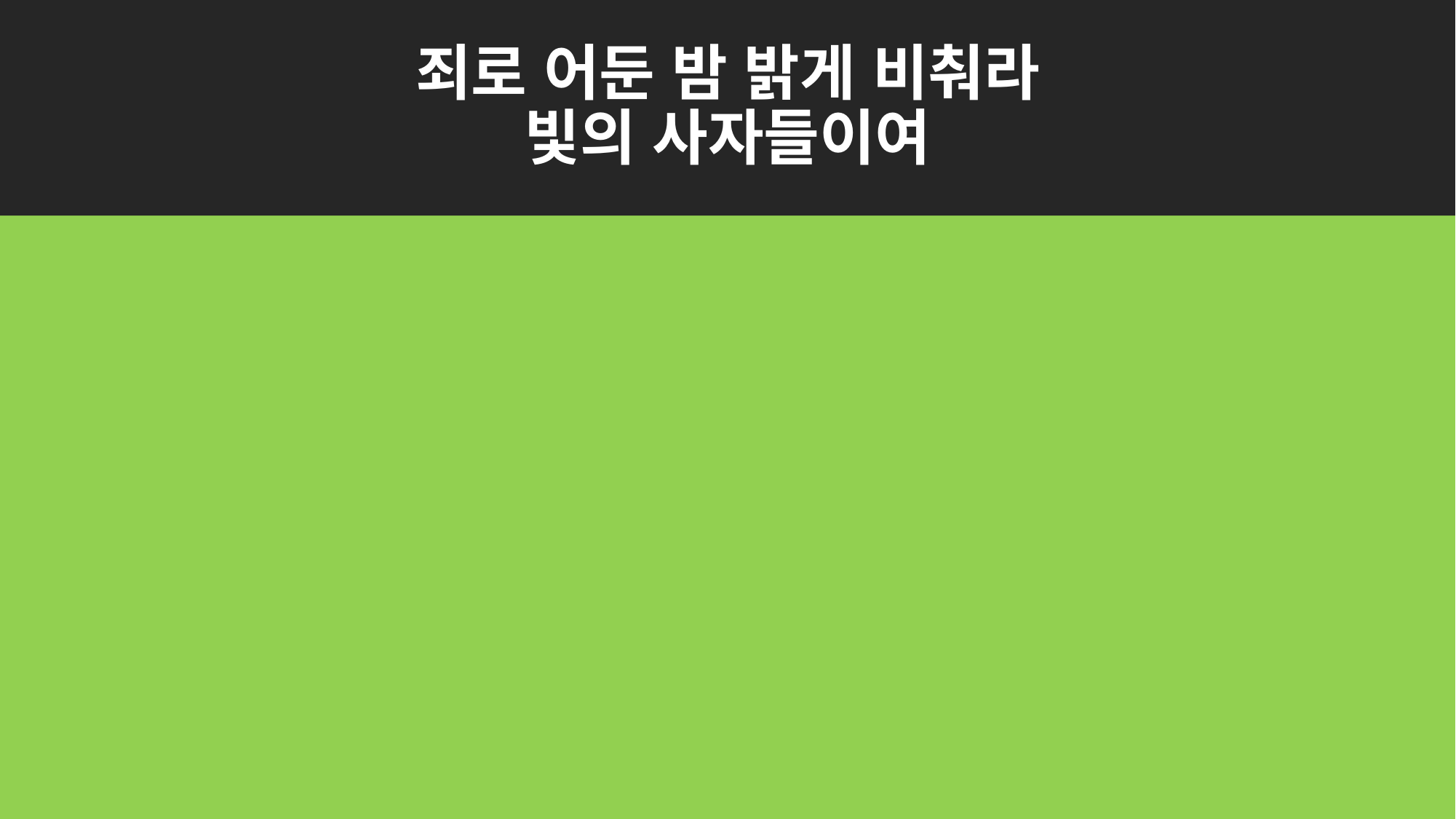

# 죄로 어둔 밤 밝게 비춰라 빛의 사자들이여